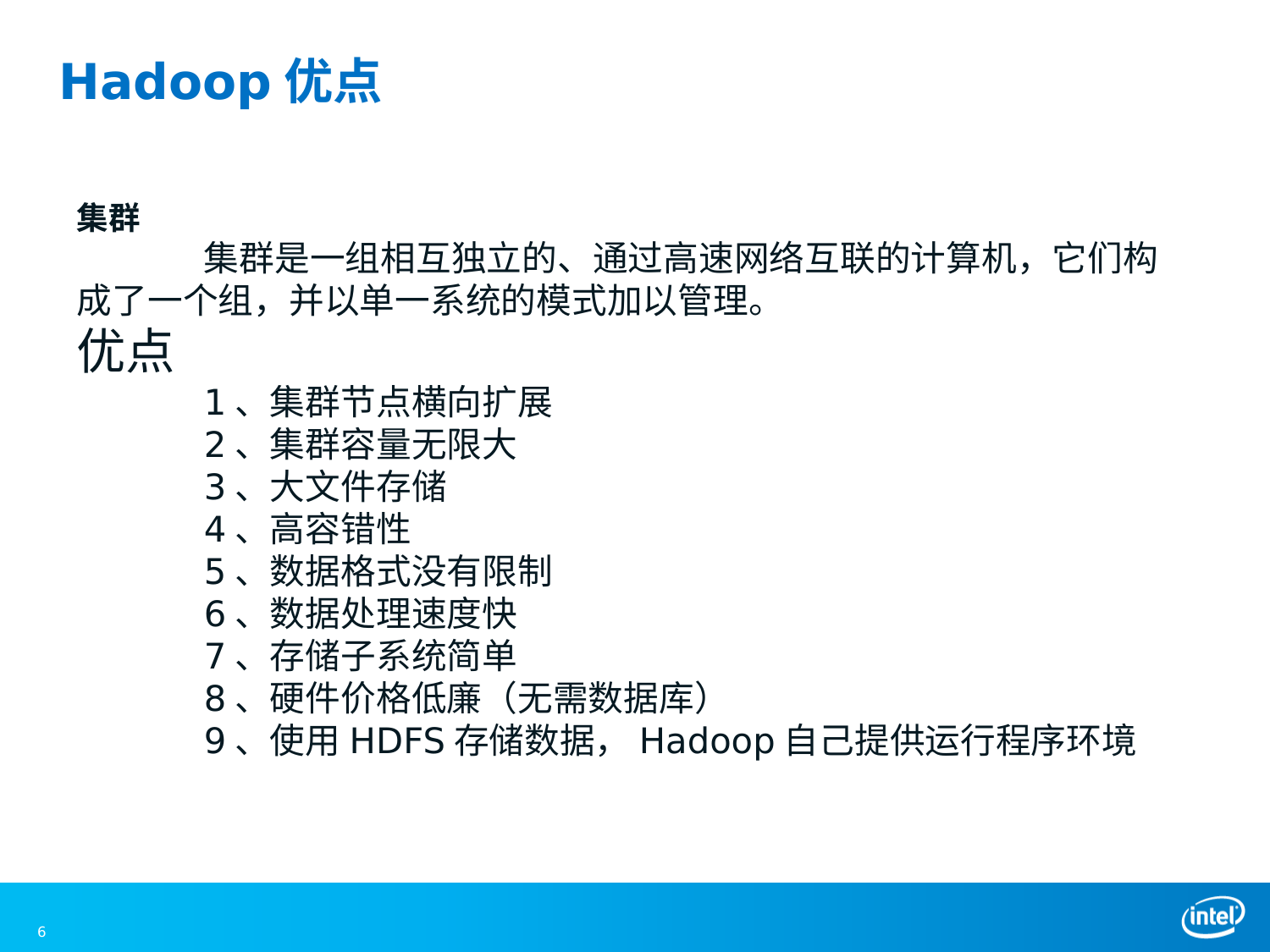

# Hadoop优点
集群
	集群是一组相互独立的、通过高速网络互联的计算机，它们构成了一个组，并以单一系统的模式加以管理。
优点
	1、集群节点横向扩展
	2、集群容量无限大
	3、大文件存储
	4、高容错性
	5、数据格式没有限制
	6、数据处理速度快
	7、存储子系统简单
	8、硬件价格低廉（无需数据库）
	9、使用HDFS存储数据，Hadoop自己提供运行程序环境

6